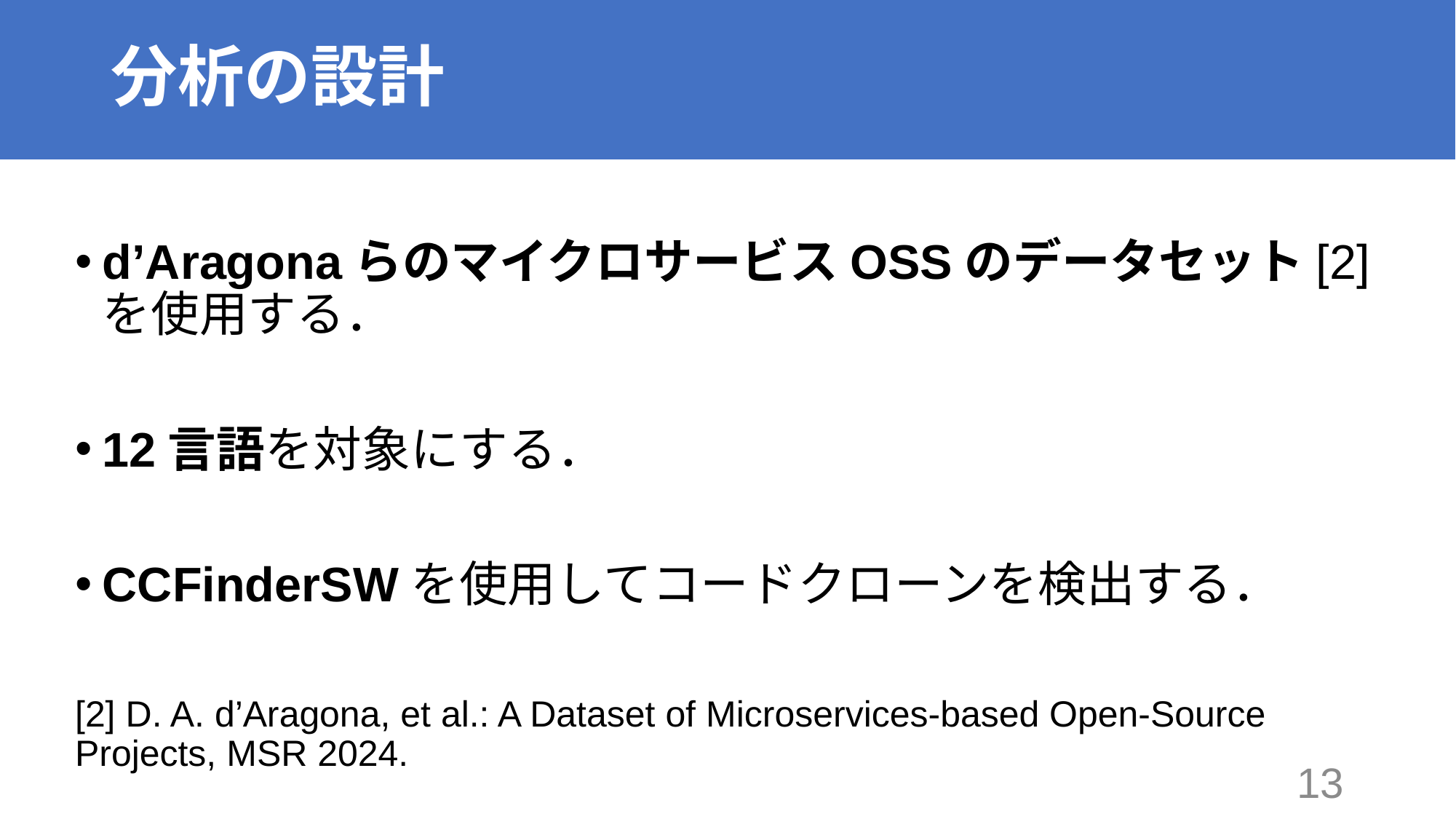

# 分析の設計

d’AragonaらのマイクロサービスOSSのデータセット[2]
を使用する．

12言語を対象にする．

CCFinderSWを使用してコードクローンを検出する．

[2] D. A. d’Aragona, et al.: A Dataset of Microservices-based Open-Source Projects, MSR 2024.

13